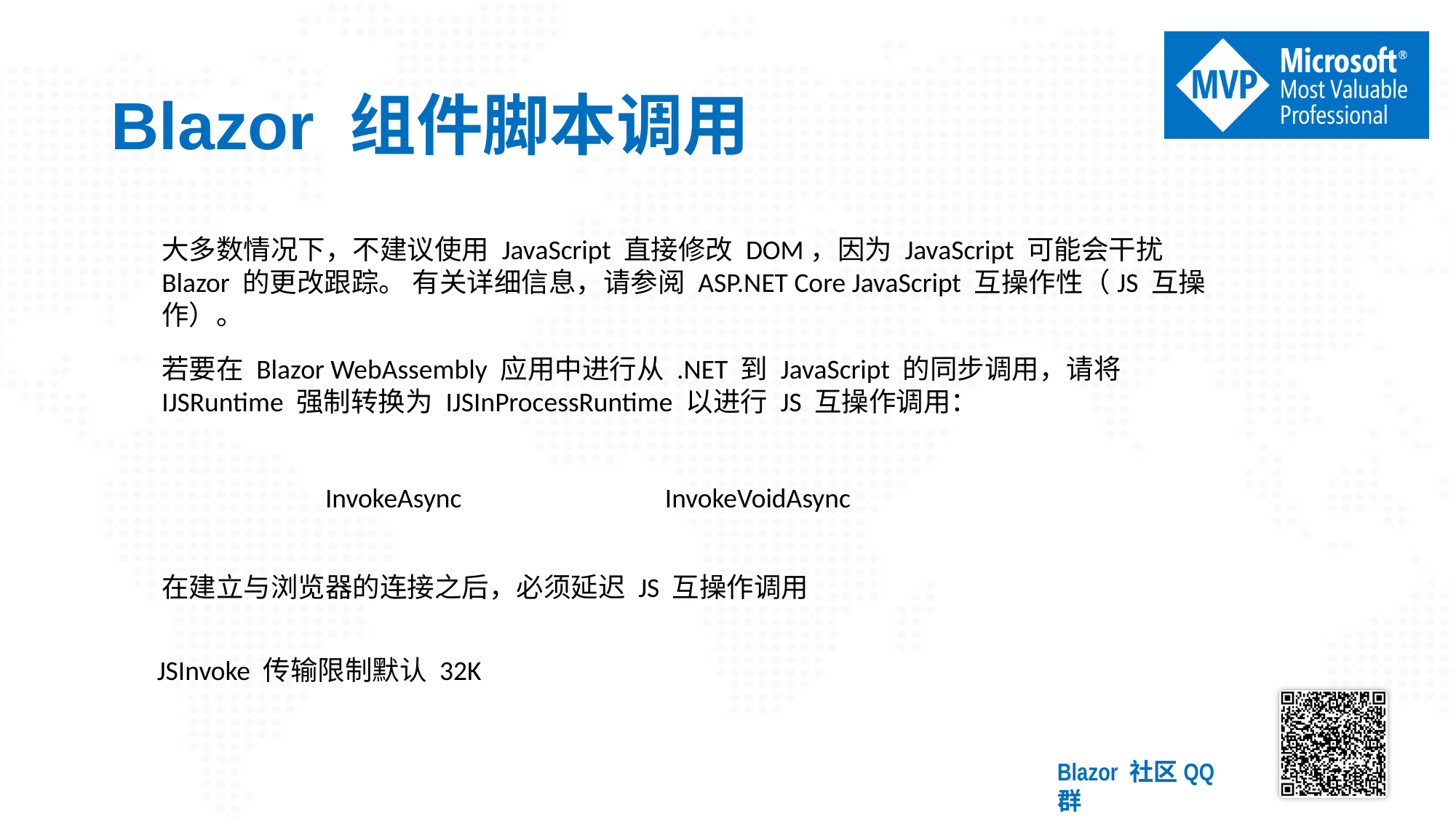

# Blazor 组件脚本调用
大多数情况下，不建议使用 JavaScript 直接修改 DOM，因为 JavaScript 可能会干扰 Blazor 的更改跟踪。 有关详细信息，请参阅 ASP.NET Core JavaScript 互操作性（JS 互操作）。
若要在 Blazor WebAssembly 应用中进行从 .NET 到 JavaScript 的同步调用，请将 IJSRuntime 强制转换为 IJSInProcessRuntime 以进行 JS 互操作调用：
InvokeAsync
InvokeVoidAsync
在建立与浏览器的连接之后，必须延迟 JS 互操作调用
JSInvoke 传输限制默认 32K